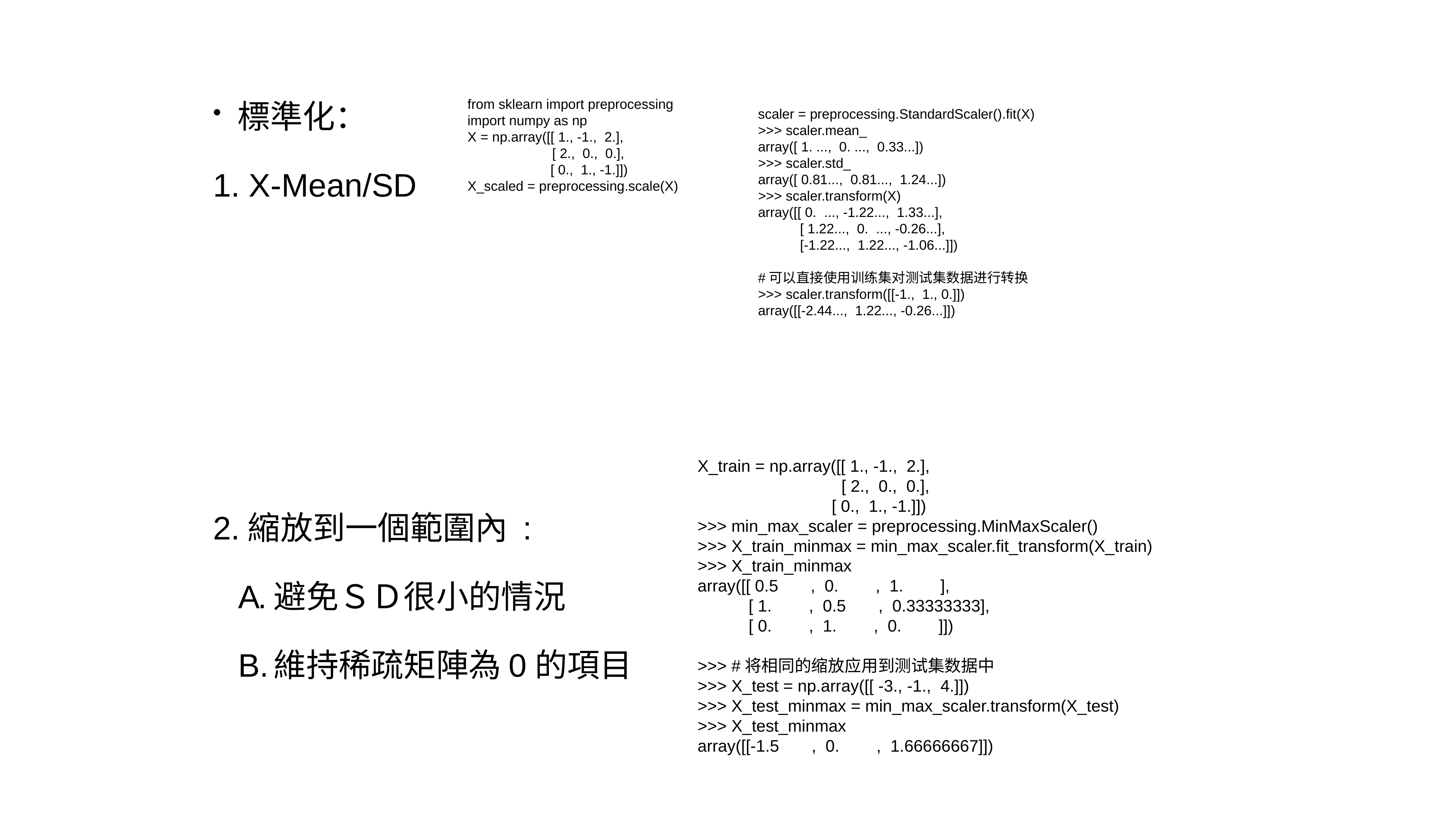

標準化：
1. X-Mean/SD

2.縮放到一個範圍內 :
避免ＳＤ很小的情況
維持稀疏矩陣為0的項目
from sklearn import preprocessing
import numpy as np
X = np.array([[ 1., -1.,  2.],
               [ 2.,  0.,  0.],
           [ 0.,  1., -1.]])
X_scaled = preprocessing.scale(X)
scaler = preprocessing.StandardScaler().fit(X)
>>> scaler.mean_
array([ 1. ...,  0. ...,  0.33...])
>>> scaler.std_
array([ 0.81...,  0.81...,  1.24...])
>>> scaler.transform(X)
array([[ 0.  ..., -1.22...,  1.33...],
           [ 1.22...,  0.  ..., -0.26...],
           [-1.22...,  1.22..., -1.06...]])

#可以直接使用训练集对测试集数据进行转换
>>> scaler.transform([[-1.,  1., 0.]])
array([[-2.44...,  1.22..., -0.26...]])
X_train = np.array([[ 1., -1.,  2.],
                               [ 2.,  0.,  0.],
                       [ 0.,  1., -1.]])
>>> min_max_scaler = preprocessing.MinMaxScaler()
>>> X_train_minmax = min_max_scaler.fit_transform(X_train)
>>> X_train_minmax
array([[ 0.5       ,  0.        ,  1.        ],
           [ 1.        ,  0.5       ,  0.33333333],
           [ 0.        ,  1.        ,  0.        ]])

>>> #将相同的缩放应用到测试集数据中
>>> X_test = np.array([[ -3., -1.,  4.]])
>>> X_test_minmax = min_max_scaler.transform(X_test)
>>> X_test_minmax
array([[-1.5       ,  0.        ,  1.66666667]])